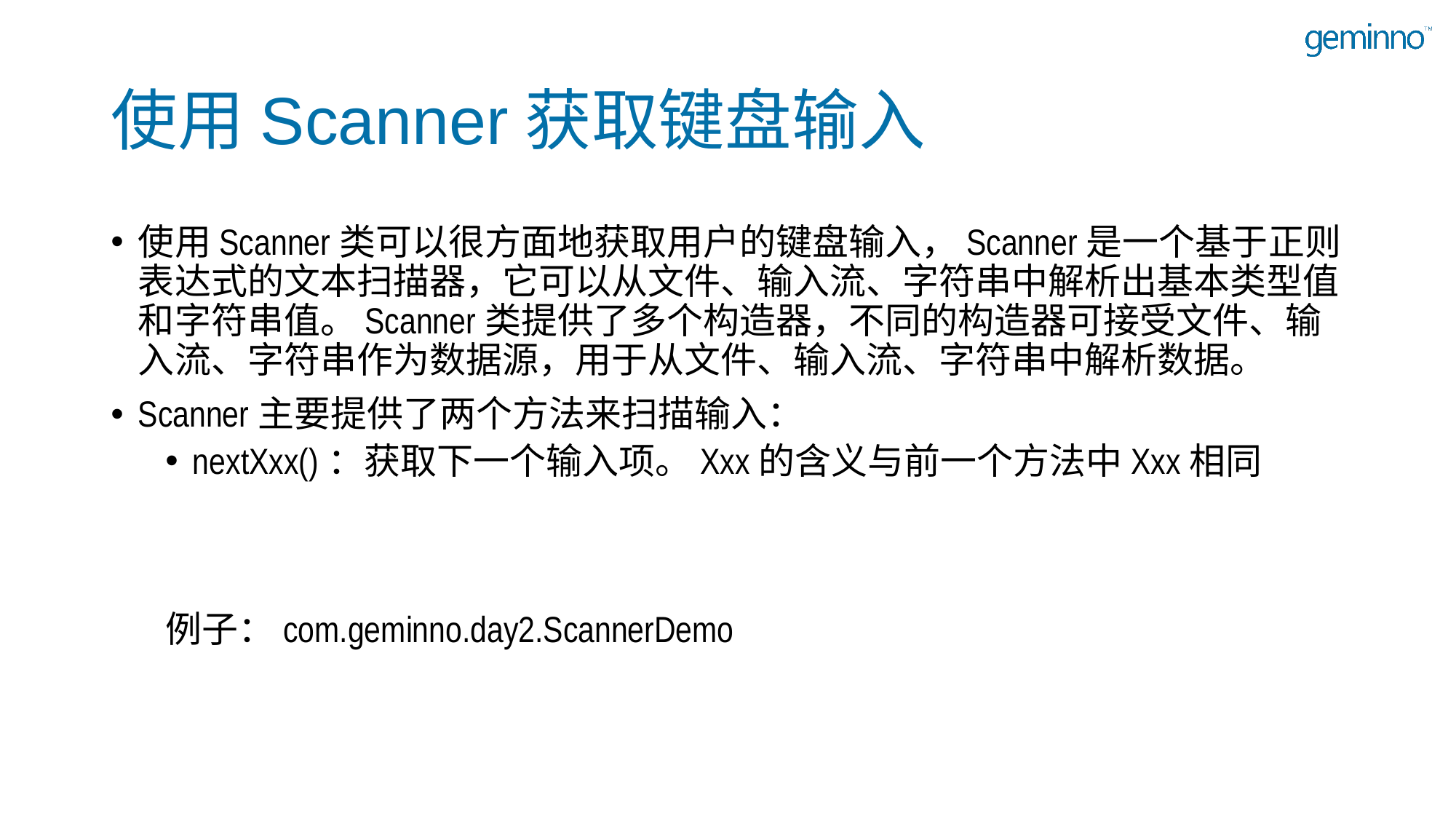

# 使用Scanner获取键盘输入
使用Scanner类可以很方面地获取用户的键盘输入，Scanner是一个基于正则表达式的文本扫描器，它可以从文件、输入流、字符串中解析出基本类型值和字符串值。Scanner类提供了多个构造器，不同的构造器可接受文件、输入流、字符串作为数据源，用于从文件、输入流、字符串中解析数据。
Scanner主要提供了两个方法来扫描输入：
nextXxx()：获取下一个输入项。Xxx的含义与前一个方法中Xxx相同

例子：com.geminno.day2.ScannerDemo